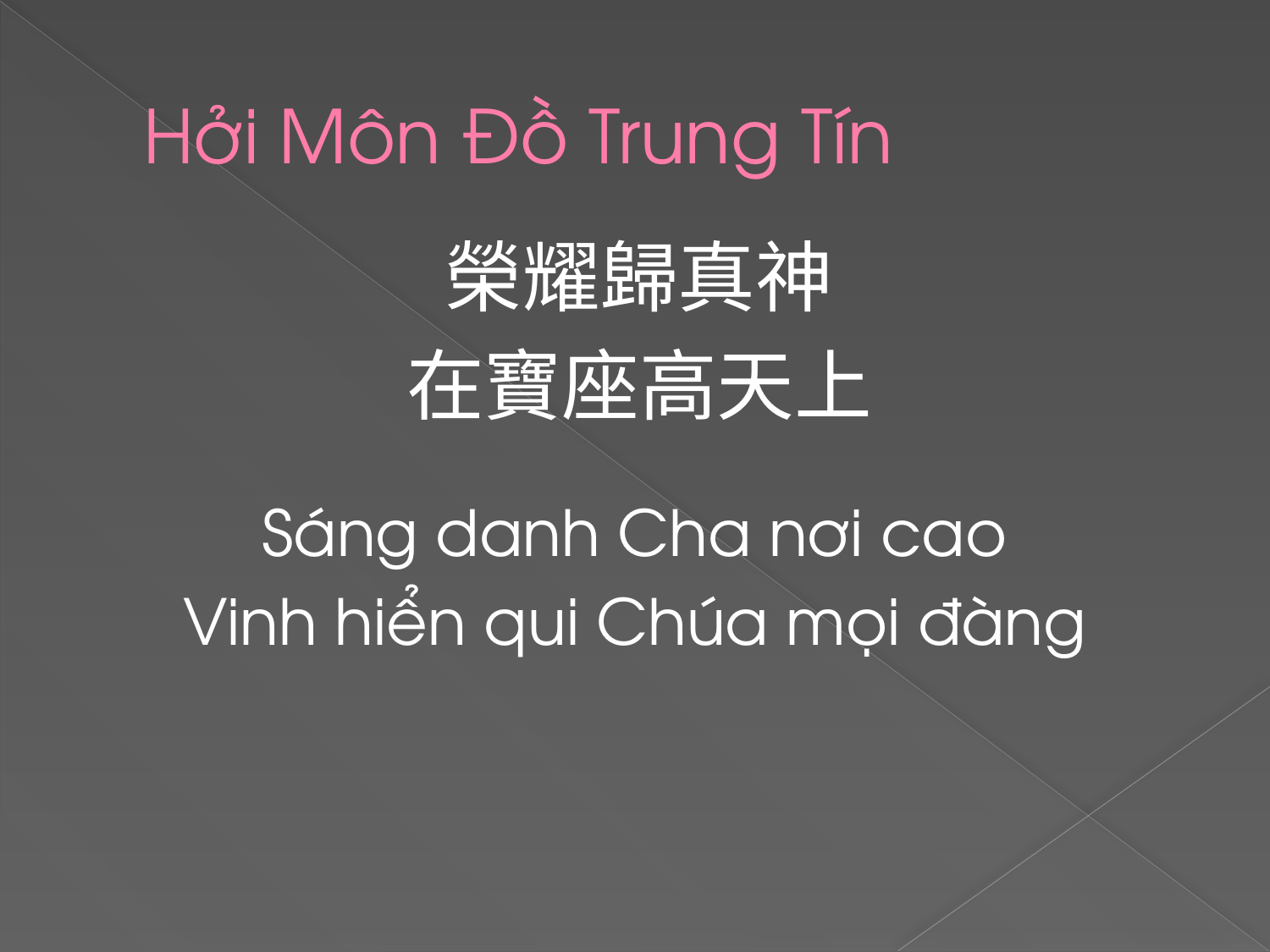

# Hởi Môn Ðồ Trung Tín
榮耀歸真神
在寶座高天上
Sáng danh Cha nơi cao
Vinh hiển qui Chúa mọi đàng